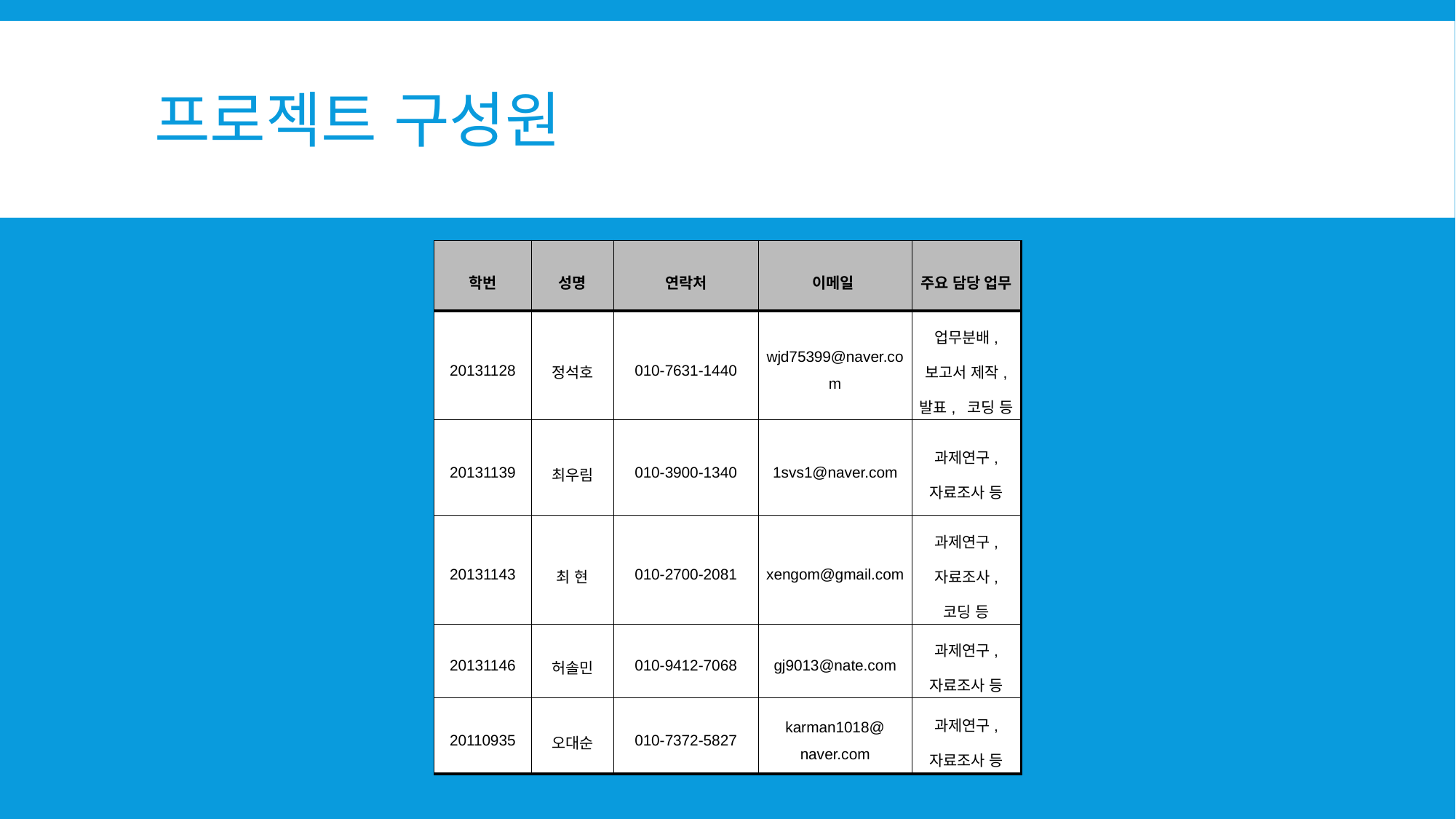

# 프로젝트 구성원
| 학번 | 성명 | 연락처 | 이메일 | 주요 담당 업무 |
| --- | --- | --- | --- | --- |
| 20131128 | 정석호 | 010-7631-1440 | wjd75399@naver.com | 업무분배, 보고서 제작, 발표, 코딩 등 |
| 20131139 | 최우림 | 010-3900-1340 | 1svs1@naver.com | 과제연구, 자료조사 등 |
| 20131143 | 최 현 | 010-2700-2081 | xengom@gmail.com | 과제연구, 자료조사, 코딩 등 |
| 20131146 | 허솔민 | 010-9412-7068 | gj9013@nate.com | 과제연구, 자료조사 등 |
| 20110935 | 오대순 | 010-7372-5827 | karman1018@ naver.com | 과제연구, 자료조사 등 |